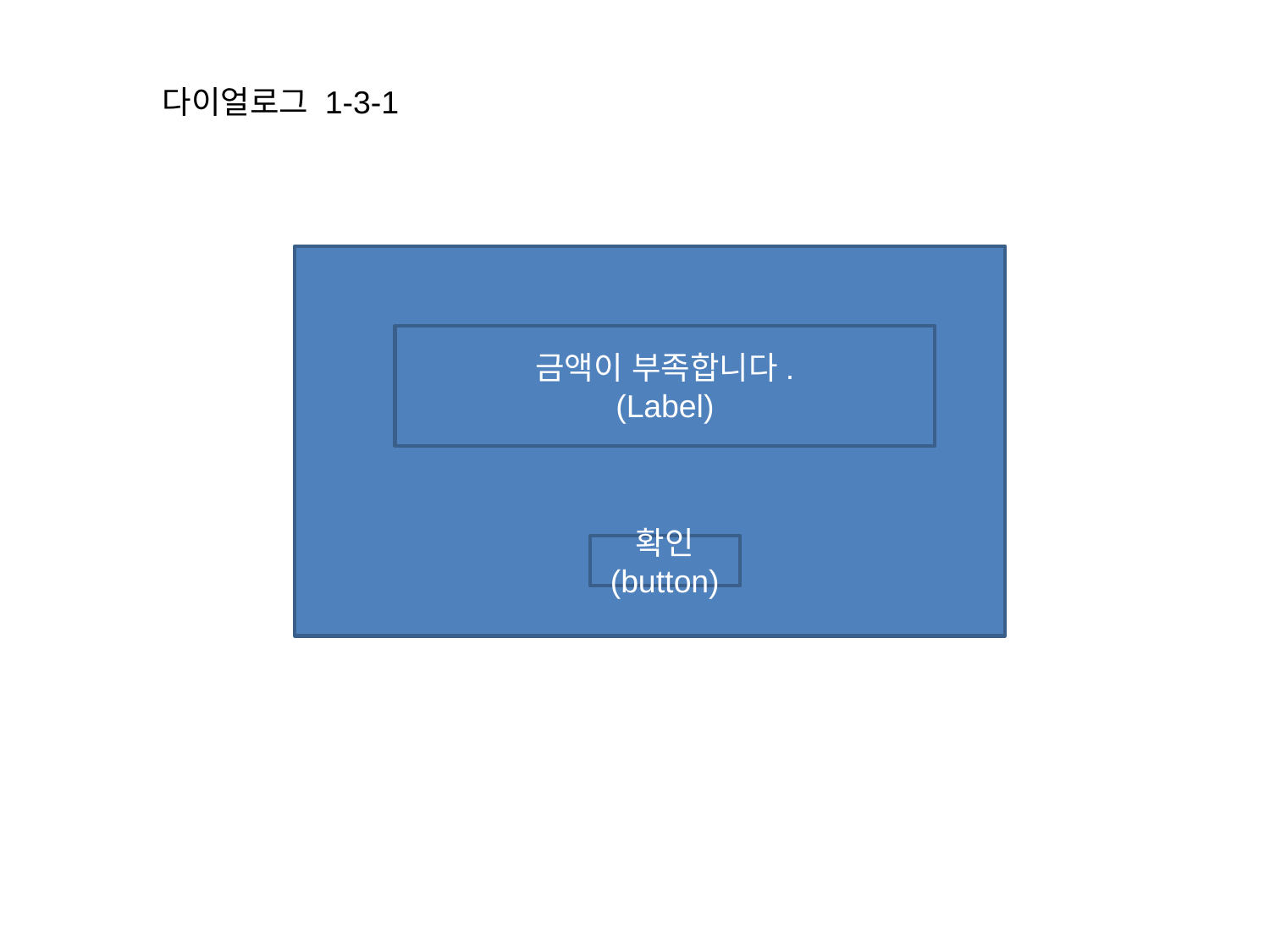

다이얼로그 1-3-1

금액이 부족합니다.
(Label)
확인
(button)